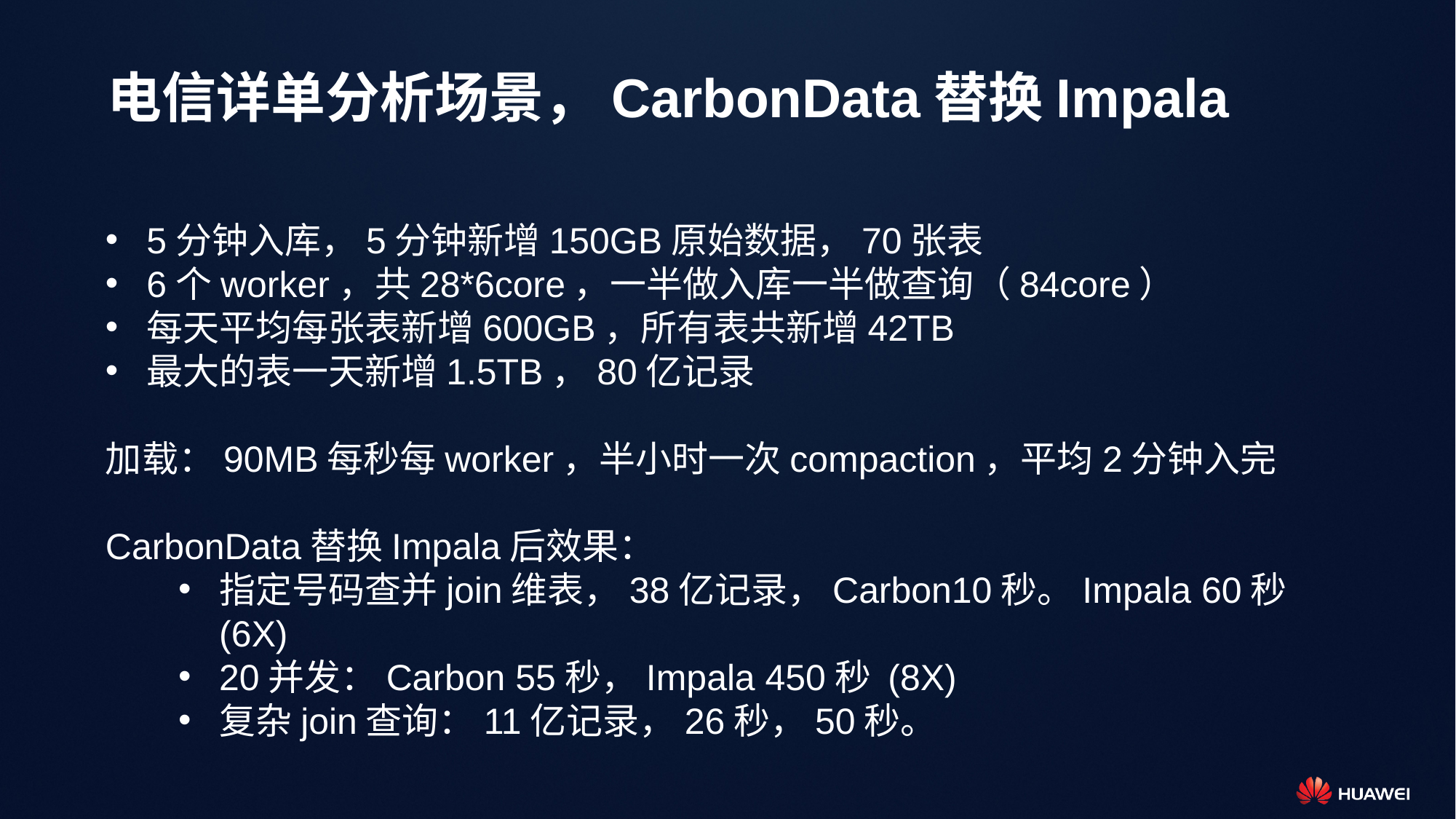

# 电信详单分析场景，CarbonData替换Impala
5分钟入库，5分钟新增150GB原始数据，70张表
6个worker，共28*6core，一半做入库一半做查询（84core）
每天平均每张表新增600GB，所有表共新增42TB
最大的表一天新增1.5TB，80亿记录

加载：90MB每秒每worker，半小时一次compaction，平均2分钟入完

CarbonData替换Impala后效果：
指定号码查并join维表，38亿记录，Carbon10秒。Impala 60秒 (6X)
20并发：Carbon 55秒，Impala 450秒 (8X)
复杂join查询：11亿记录，26秒，50秒。